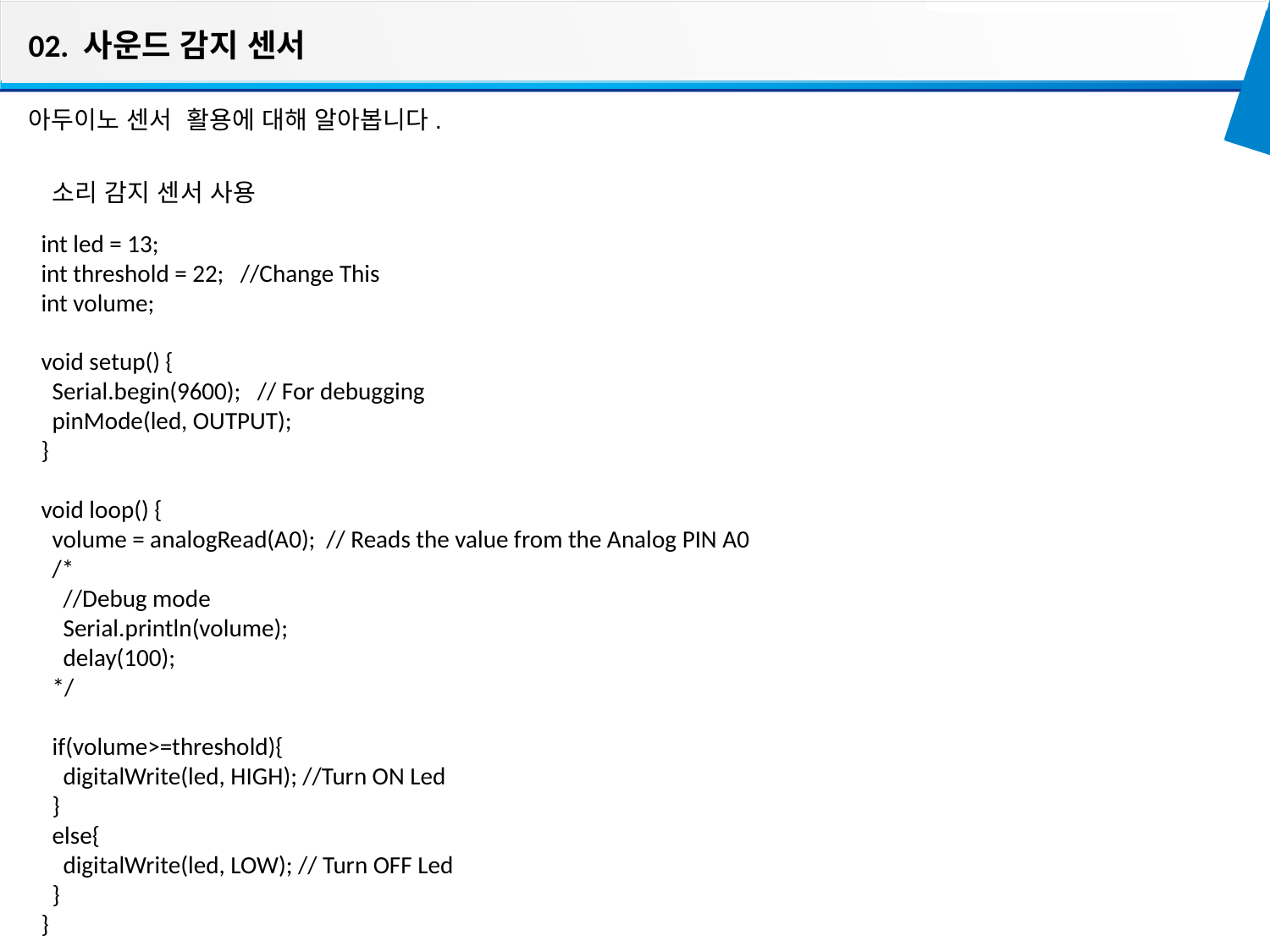

02. 사운드 감지 센서

아두이노 센서  활용에 대해 알아봅니다.
소리 감지 센서 사용
int led = 13;
int threshold = 22;   //Change This
int volume;

void setup() {
  Serial.begin(9600);   // For debugging
  pinMode(led, OUTPUT);
}

void loop() {
  volume = analogRead(A0);  // Reads the value from the Analog PIN A0
  /*
    //Debug mode
    Serial.println(volume);
    delay(100);
  */

  if(volume>=threshold){
    digitalWrite(led, HIGH); //Turn ON Led
  }
  else{
    digitalWrite(led, LOW); // Turn OFF Led
  }
}